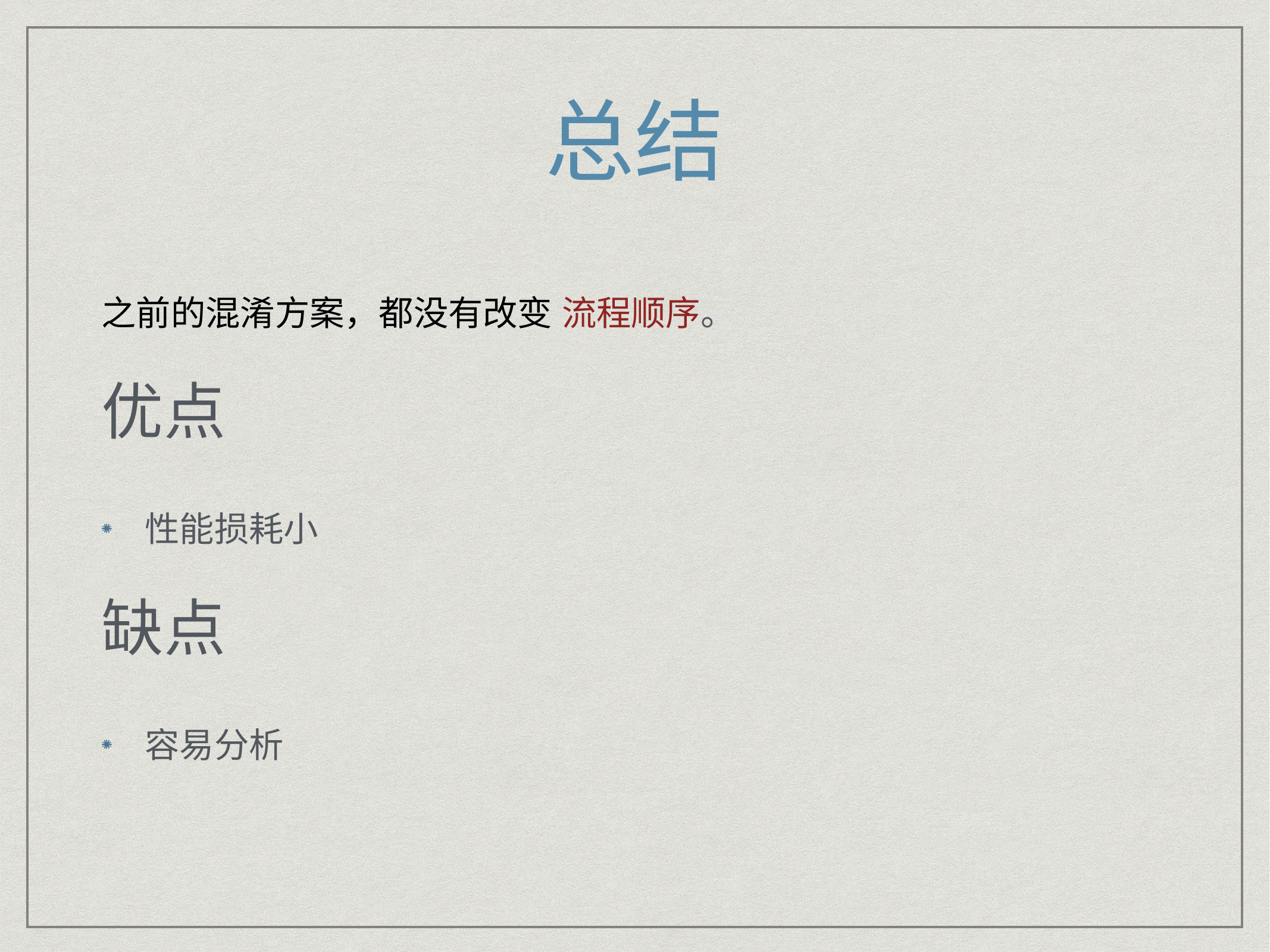

# 总结
之前的混淆方案，都没有改变 流程顺序。
优点
性能损耗小
缺点
容易分析